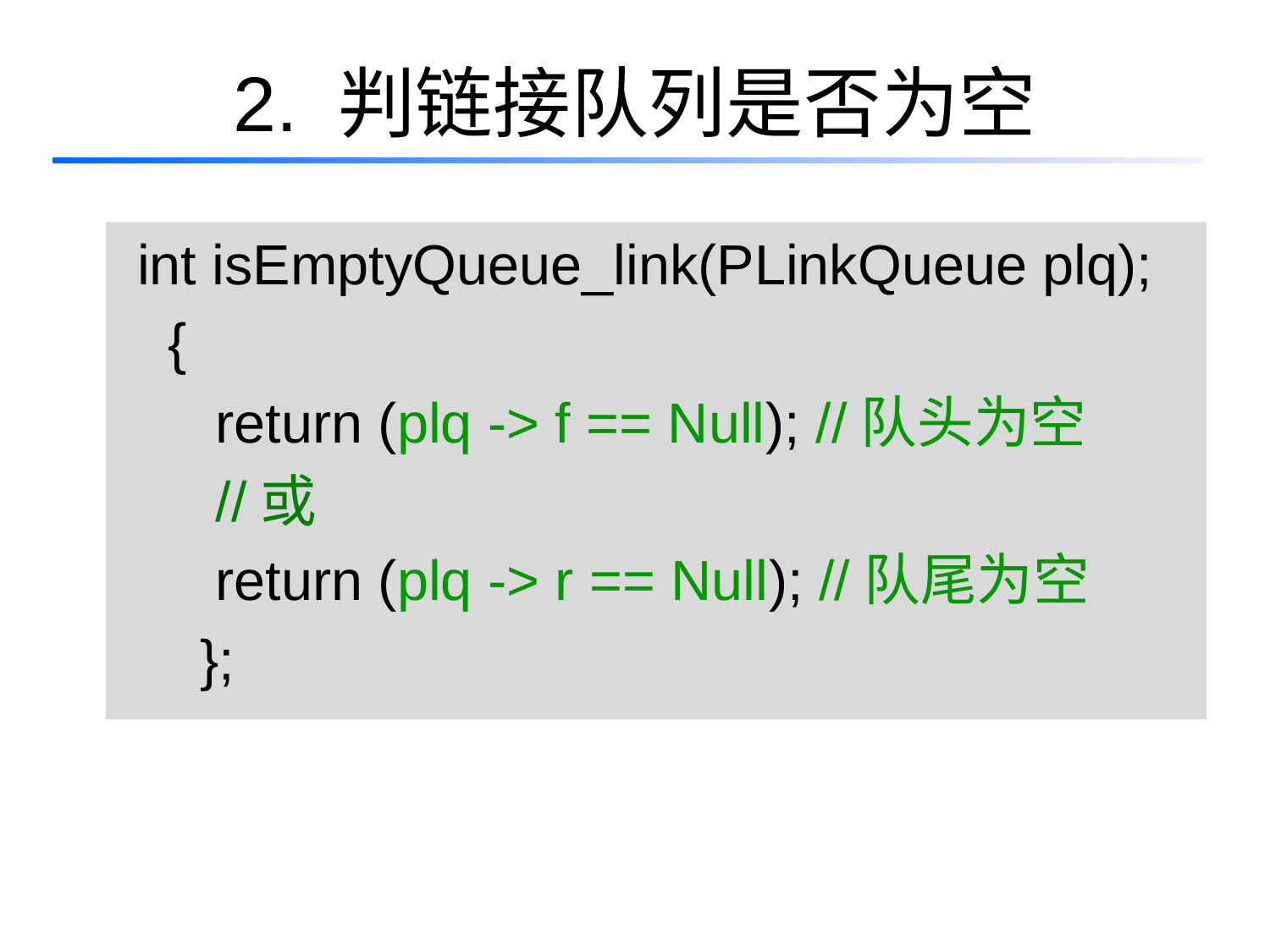

# 2. 判链接队列是否为空

  int isEmptyQueue_link(PLinkQueue plq);
    {
       return (plq -> f == Null); //队头为空
       //或
       return (plq -> r == Null); //队尾为空
      };